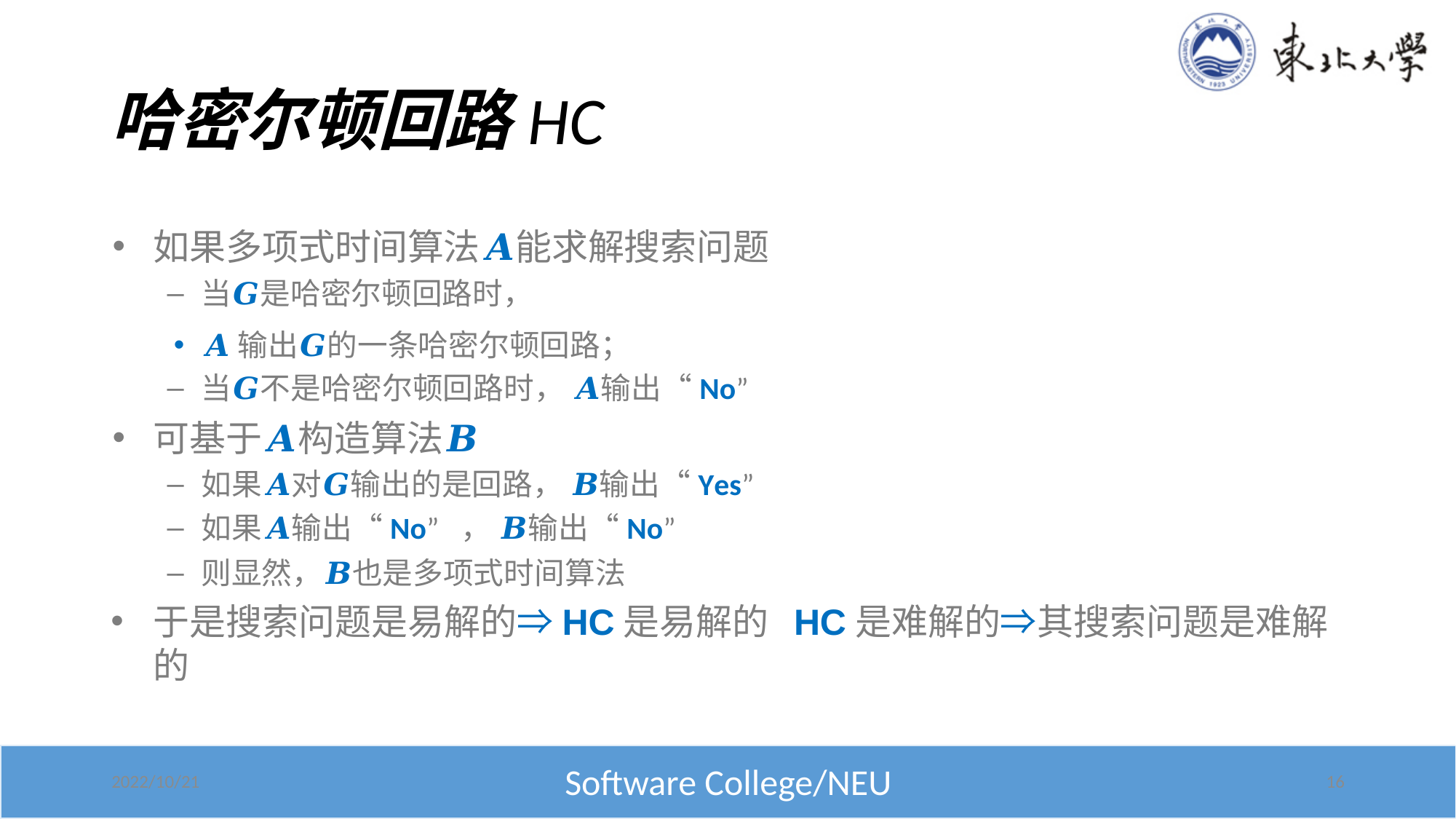

# 哈密尔顿回路HC
如果多项式时间算法𝑨能求解搜索问题
当𝑮是哈密尔顿回路时，
𝑨输出𝑮的一条哈密尔顿回路；
当𝑮不是哈密尔顿回路时， 𝑨输出“No”
可基于𝑨构造算法𝑩
如果𝑨对𝑮输出的是回路， 𝑩输出“Yes”
如果𝑨输出“No”  ， 𝑩输出“No”
则显然，𝑩也是多项式时间算法
于是搜索问题是易解的⇒HC是易解的  HC是难解的⇒其搜索问题是难解的